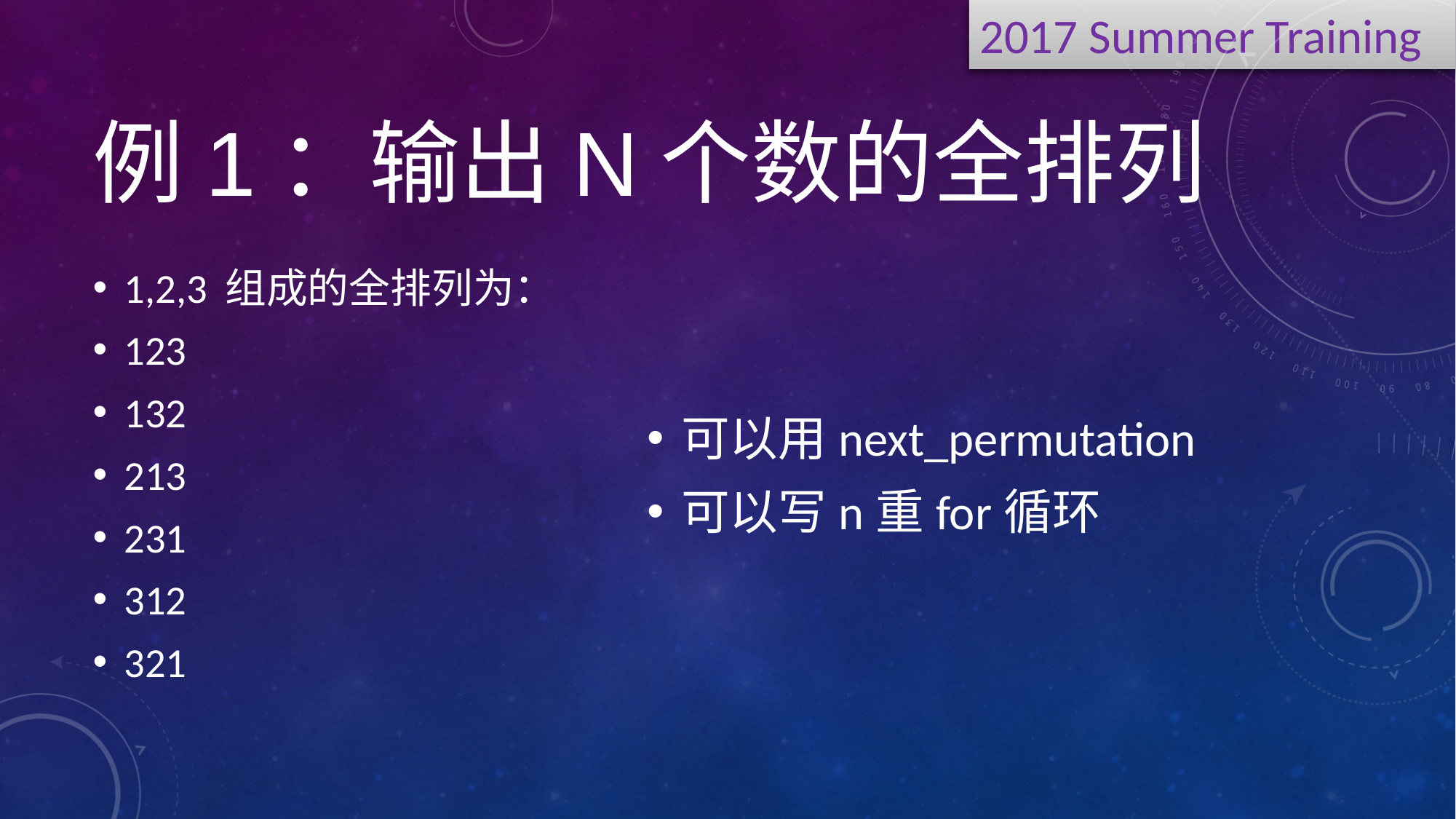

# 例1：输出n个数的全排列
1,2,3 组成的全排列为：
123
132
213
231
312
321
可以用next_permutation
可以写n重for循环